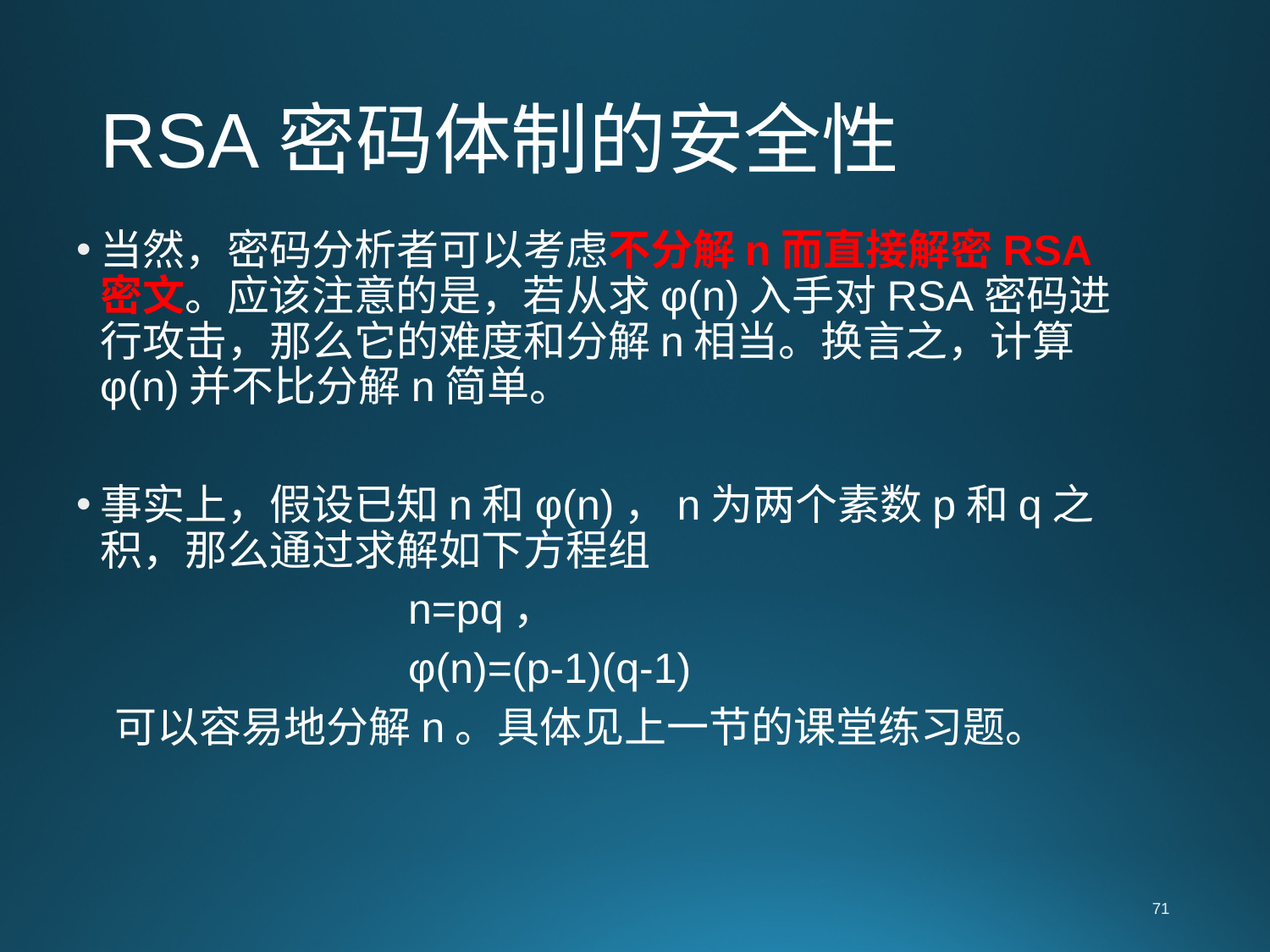

# RSA密码体制的安全性
当然，密码分析者可以考虑不分解n而直接解密RSA密文。应该注意的是，若从求φ(n)入手对RSA密码进行攻击，那么它的难度和分解n相当。换言之，计算φ(n)并不比分解n简单。

事实上，假设已知n和φ(n)，n为两个素数p和q之积，那么通过求解如下方程组
                            n=pq，
                            φ(n)=(p-1)(q-1)
   可以容易地分解n。具体见上一节的课堂练习题。

71